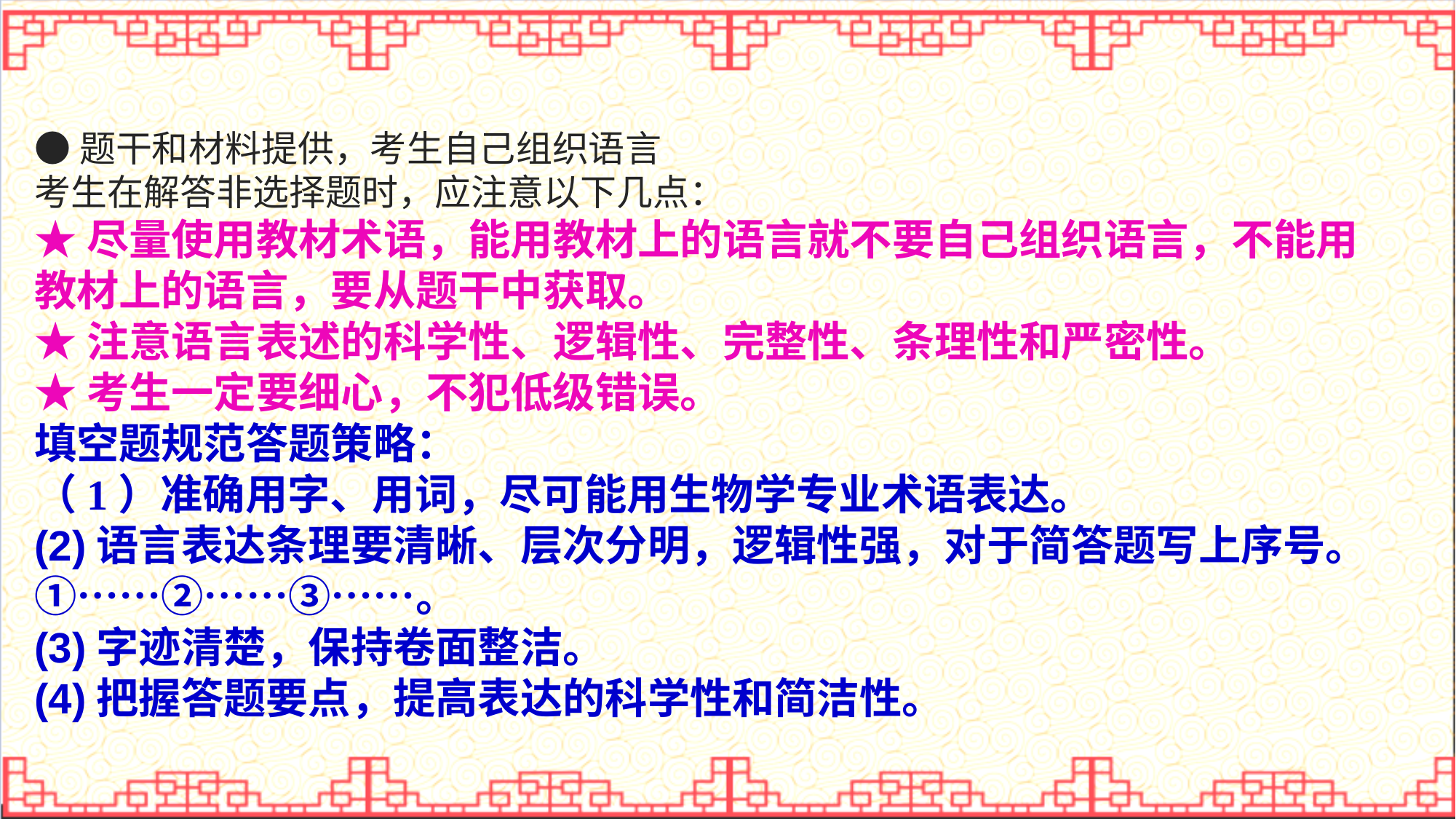

●题干和材料提供，考生自己组织语言考生在解答非选择题时，应注意以下几点：★尽量使用教材术语，能用教材上的语言就不要自己组织语言，不能用教材上的语言，要从题干中获取。★注意语言表述的科学性、逻辑性、完整性、条理性和严密性。★考生一定要细心，不犯低级错误。填空题规范答题策略：（1）准确用字、用词，尽可能用生物学专业术语表达。(2)语言表达条理要清晰、层次分明，逻辑性强，对于简答题写上序号。①……②……③……。(3)字迹清楚，保持卷面整洁。(4)把握答题要点，提高表达的科学性和简洁性。